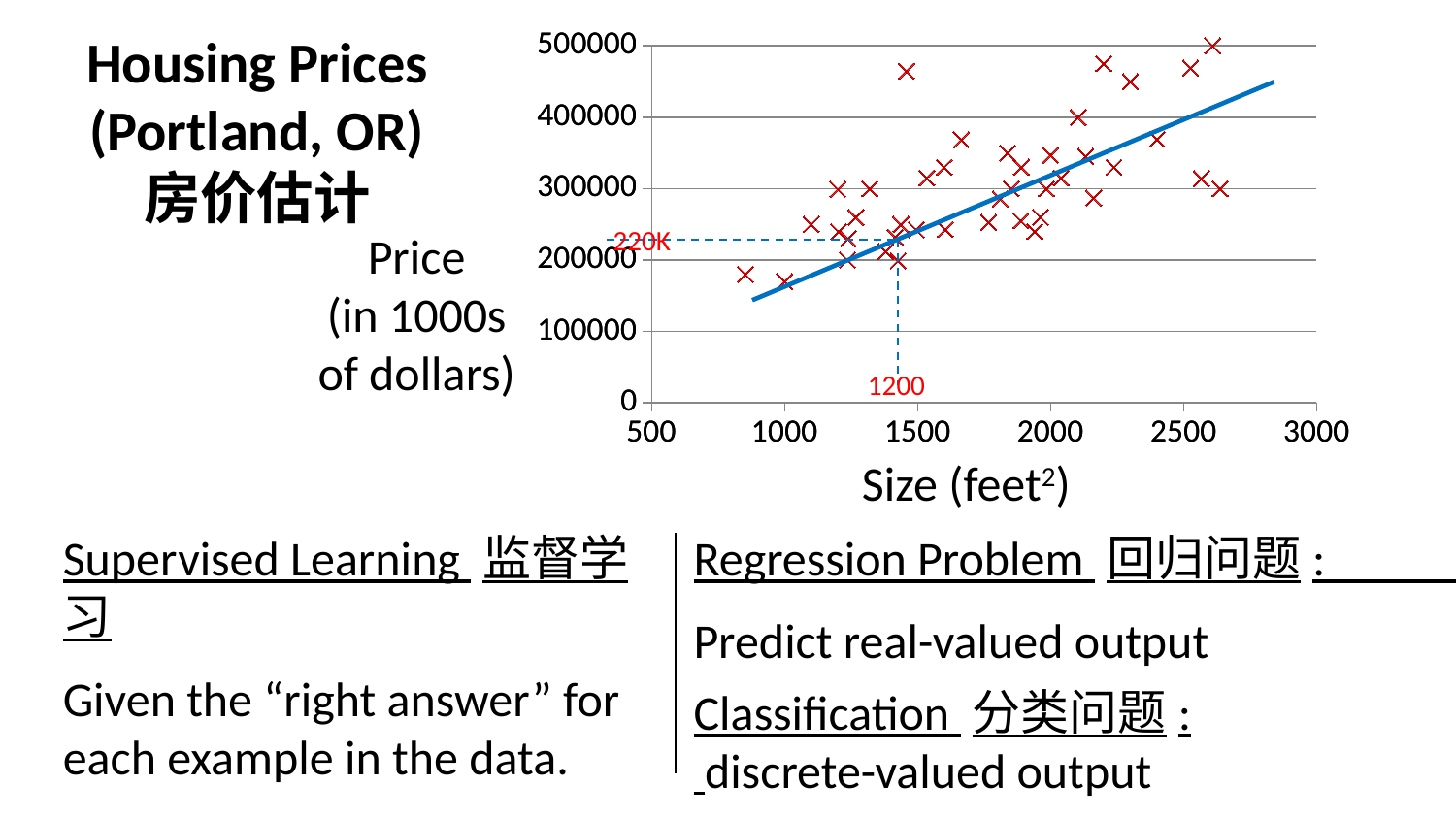

Housing Prices
(Portland, OR)
房价估计

### Chart

| Category |  |
|---|---|

### Chart

| Category |  |
|---|---|
220K
1200
Price
(in 1000s of dollars)
Size (feet2)
Supervised Learning 监督学习

Given the “right answer” for each example in the data.
Regression Problem 回归问题:

Predict real-valued output
Classification 分类问题:
 discrete-valued output